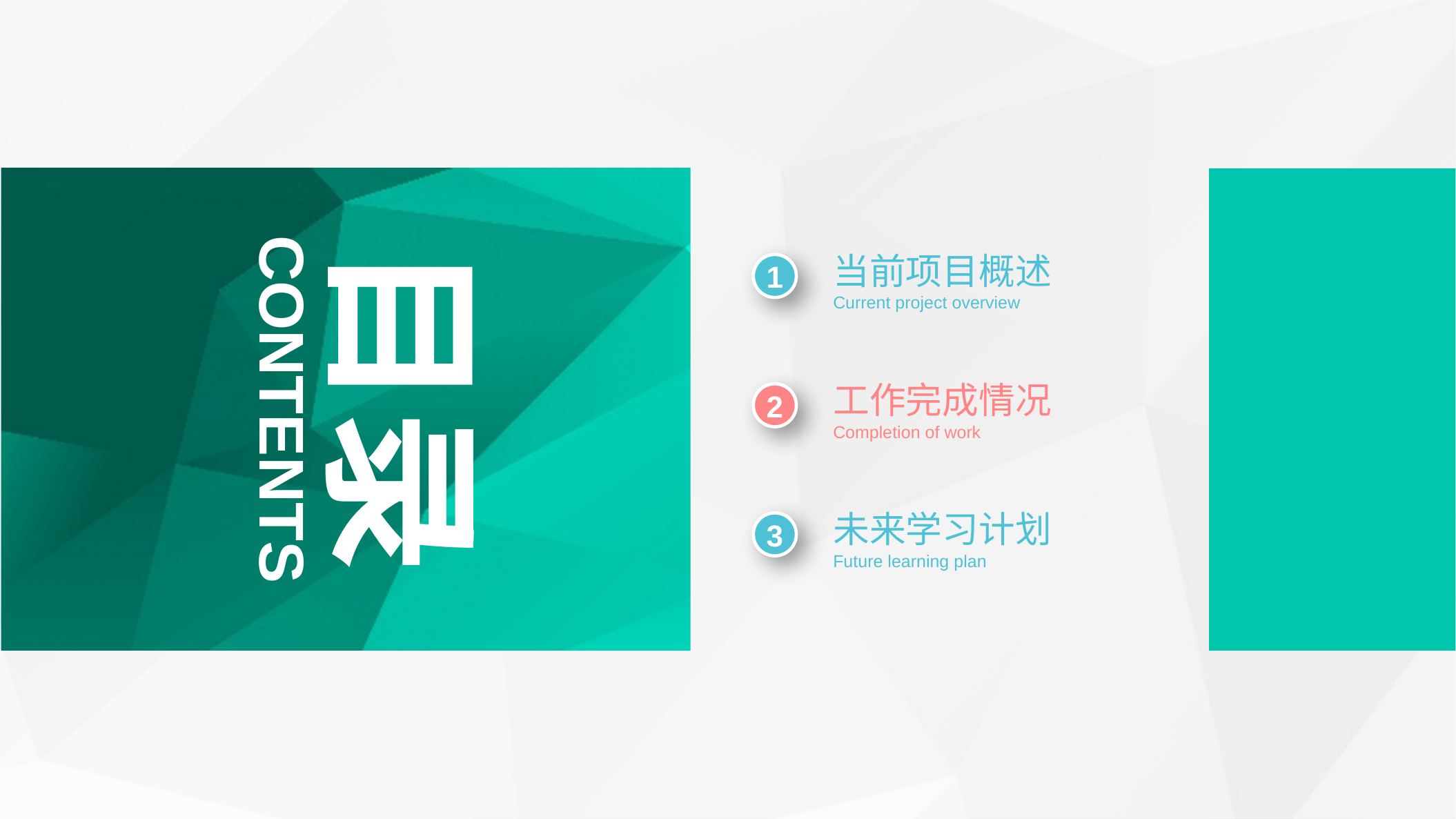

目录
当前项目概述
Current project overview
1
CONTENTS
工作完成情况Completion of work
2
未来学习计划
Future learning plan
3